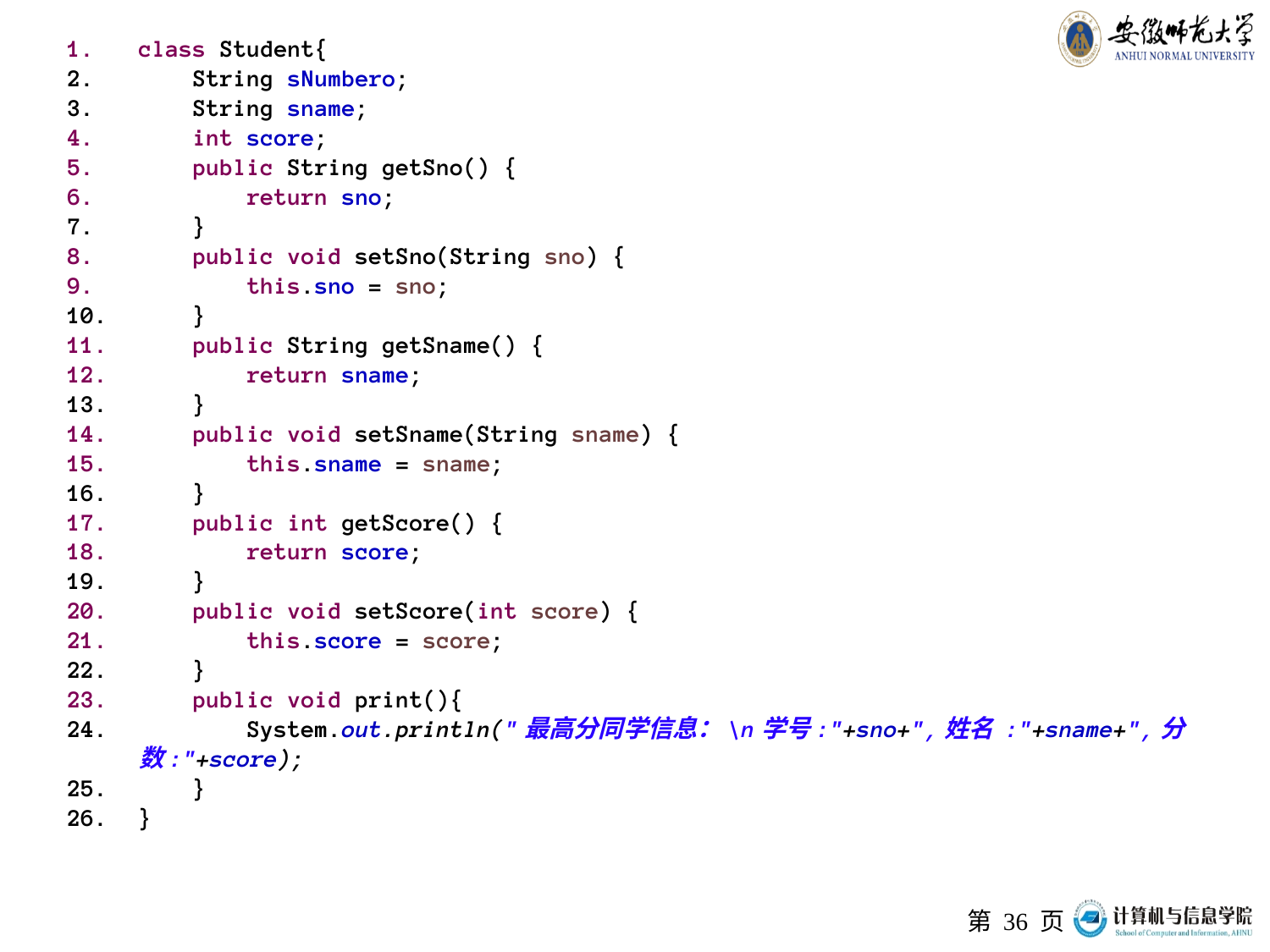

class Student{
    String sNumbero;
    String sname;
    int score;
    public String getSno() {
        return sno;
    }
    public void setSno(String sno) {
        this.sno = sno;
    }
    public String getSname() {
        return sname;
    }
    public void setSname(String sname) {
        this.sname = sname;
    }
    public int getScore() {
        return score;
    }
    public void setScore(int score) {
        this.score = score;
    }
    public void print(){
        System.out.println("最高分同学信息：\n学号:"+sno+",姓名 :"+sname+",分数:"+score);
    }
}

第 36 页